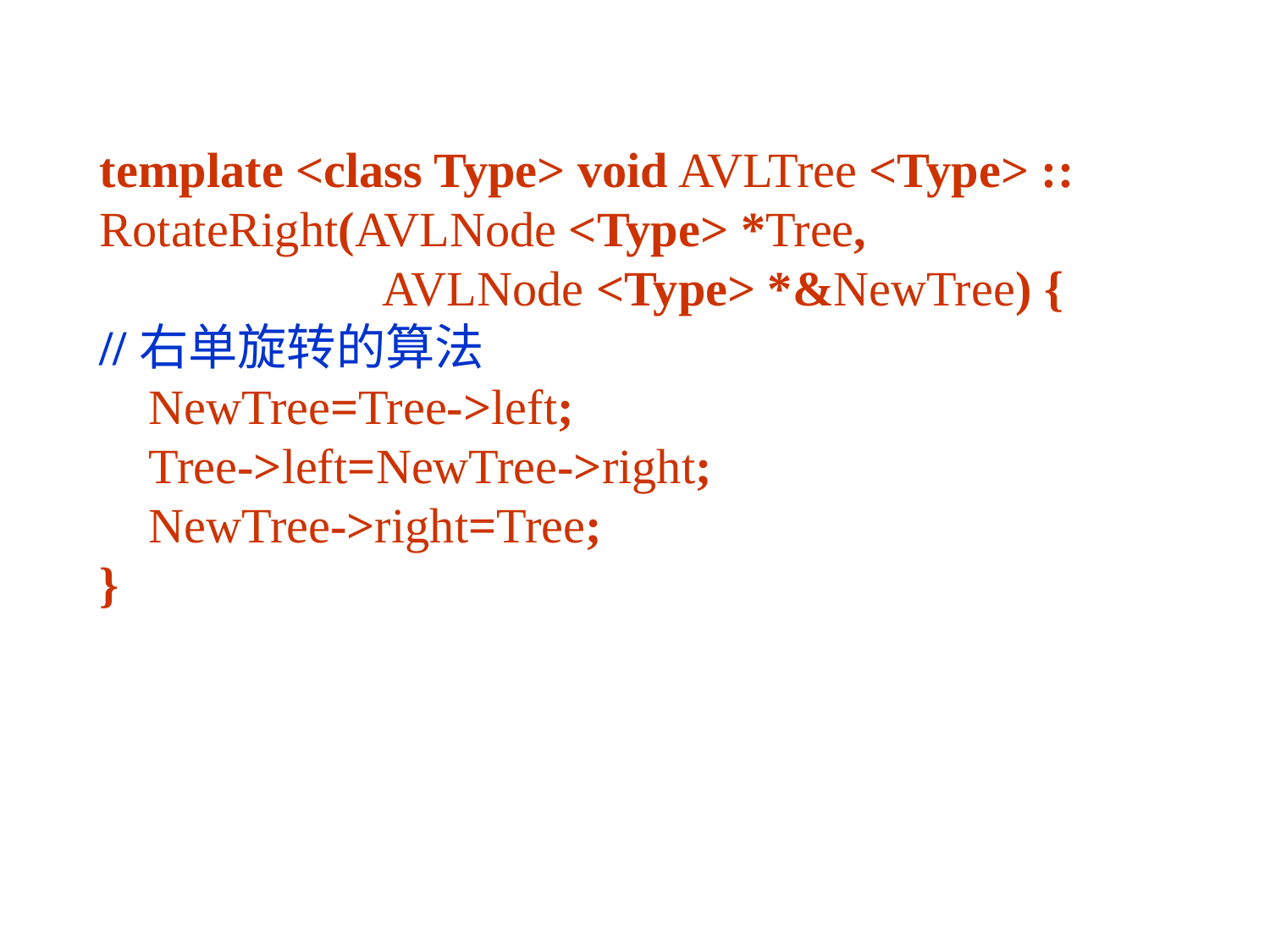

template <class Type> void AVLTree <Type> ::
RotateRight(AVLNode <Type> *Tree,
                       AVLNode <Type> *&NewTree) {
//右单旋转的算法
    NewTree=Tree->left;
    Tree->left=NewTree->right;
    NewTree->right=Tree;
}
134